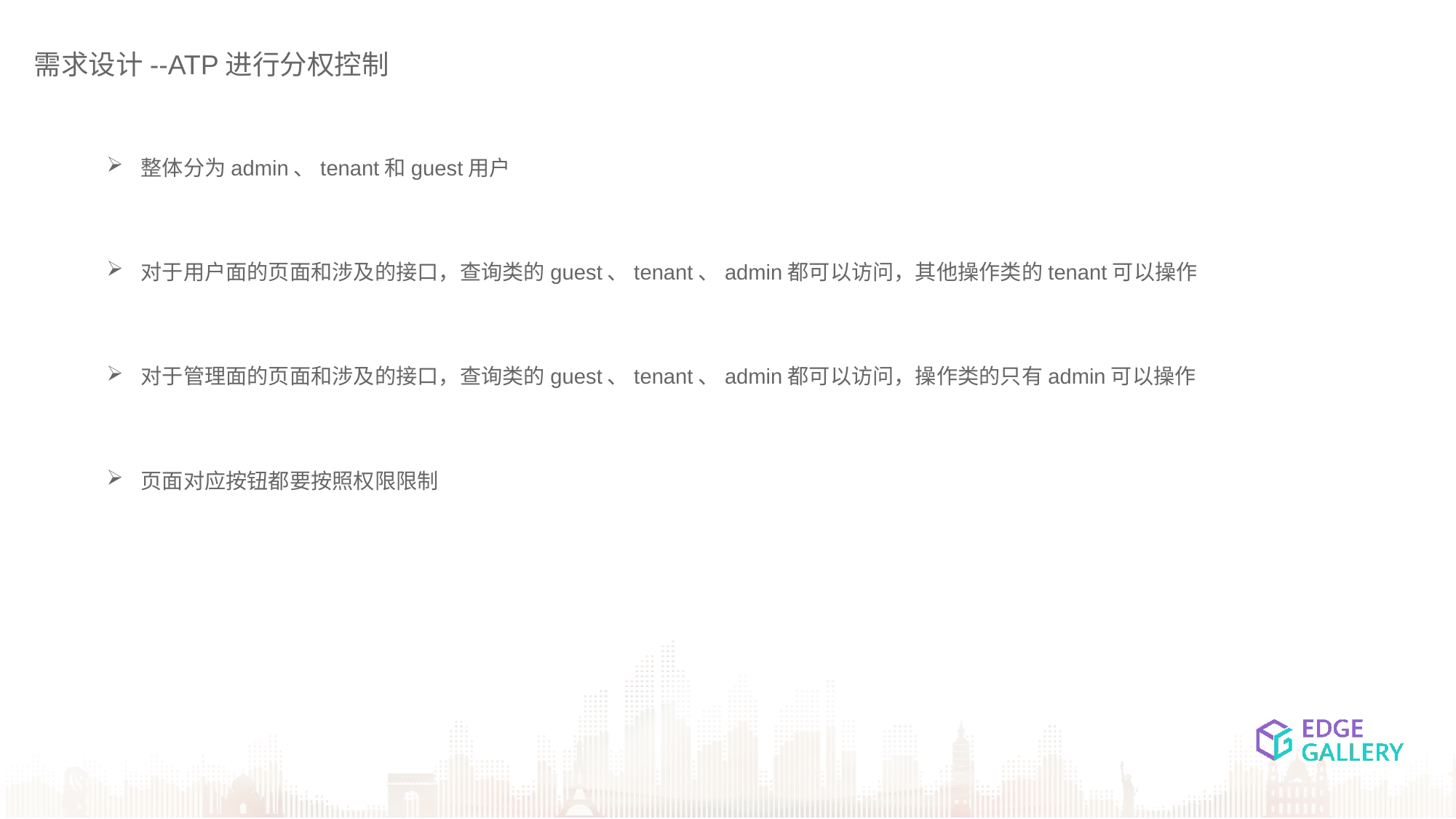

需求设计--ATP进行分权控制
整体分为admin、tenant和guest用户

对于用户面的页面和涉及的接口，查询类的guest、tenant、admin都可以访问，其他操作类的tenant可以操作

对于管理面的页面和涉及的接口，查询类的guest、tenant、admin都可以访问，操作类的只有admin可以操作

页面对应按钮都要按照权限限制